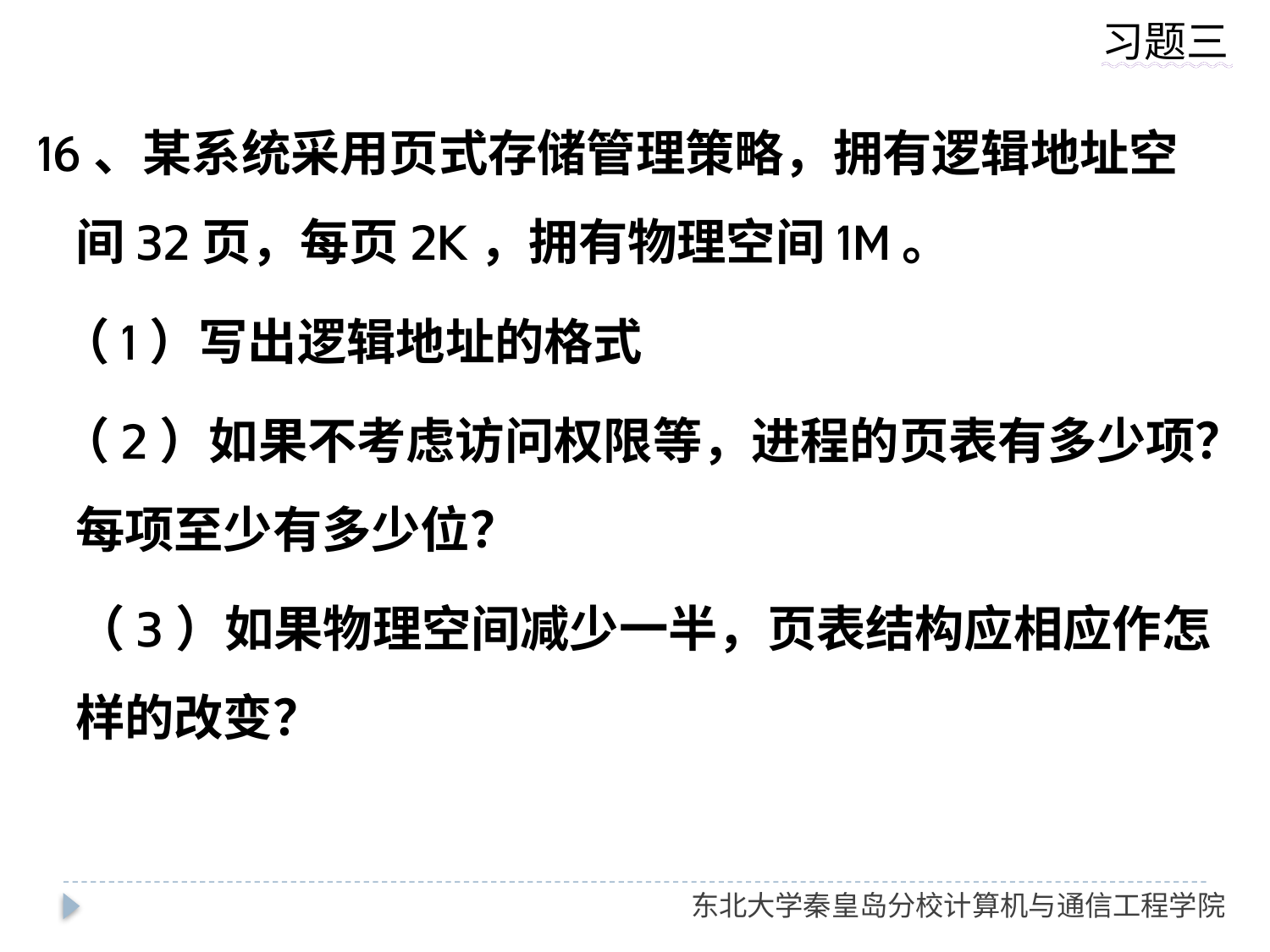

16、某系统采用页式存储管理策略，拥有逻辑地址空间32页，每页2K，拥有物理空间1M。
 （1）写出逻辑地址的格式
 （2）如果不考虑访问权限等，进程的页表有多少项？每项至少有多少位？
	（3）如果物理空间减少一半，页表结构应相应作怎样的改变？